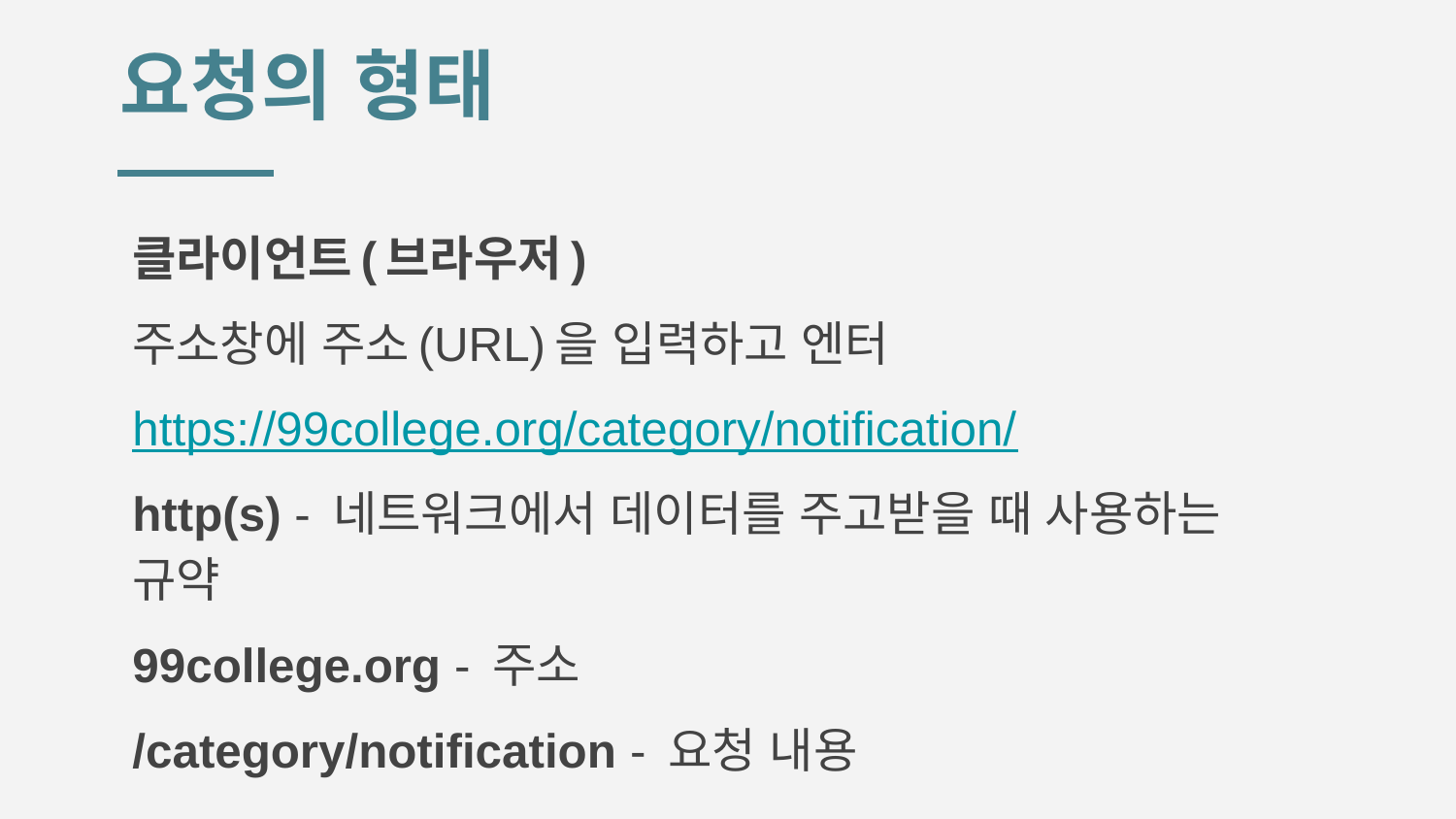

# 요청의 형태
클라이언트(브라우저)
주소창에 주소(URL)을 입력하고 엔터
https://99college.org/category/notification/
http(s) - 네트워크에서 데이터를 주고받을 때 사용하는 규약
99college.org - 주소
/category/notification - 요청 내용